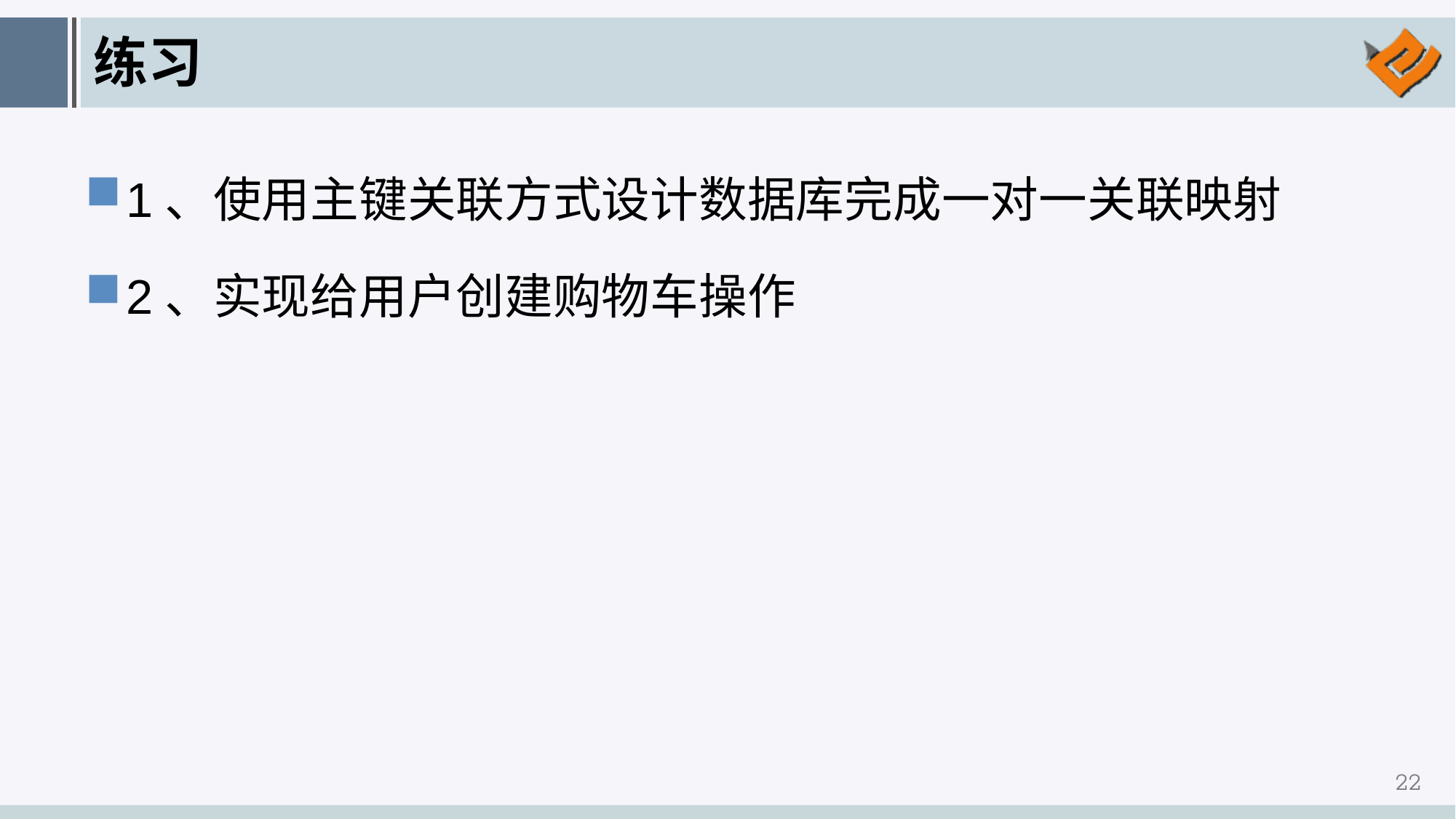

# 练习
1、使用主键关联方式设计数据库完成一对一关联映射
2、实现给用户创建购物车操作